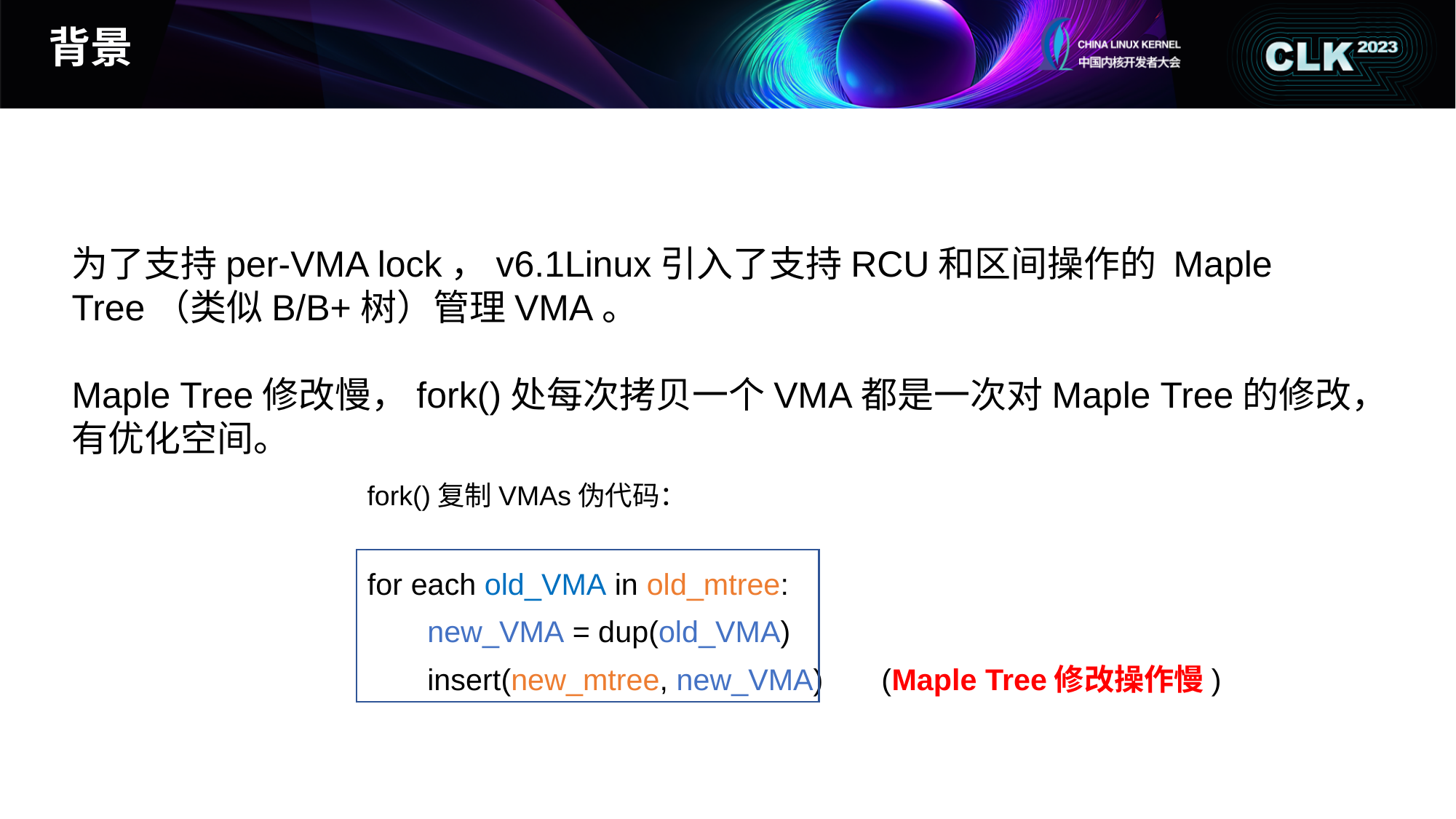

# 背景

为了支持per-VMA lock，v6.1Linux引入了支持RCU和区间操作的 Maple Tree（类似B/B+树）管理VMA。

Maple Tree修改慢，fork()处每次拷贝一个VMA都是一次对Maple Tree的修改，有优化空间。
fork()复制VMAs伪代码：

for each old_VMA in old_mtree:
new_VMA = dup(old_VMA)
insert(new_mtree, new_VMA)       (Maple Tree修改操作慢)